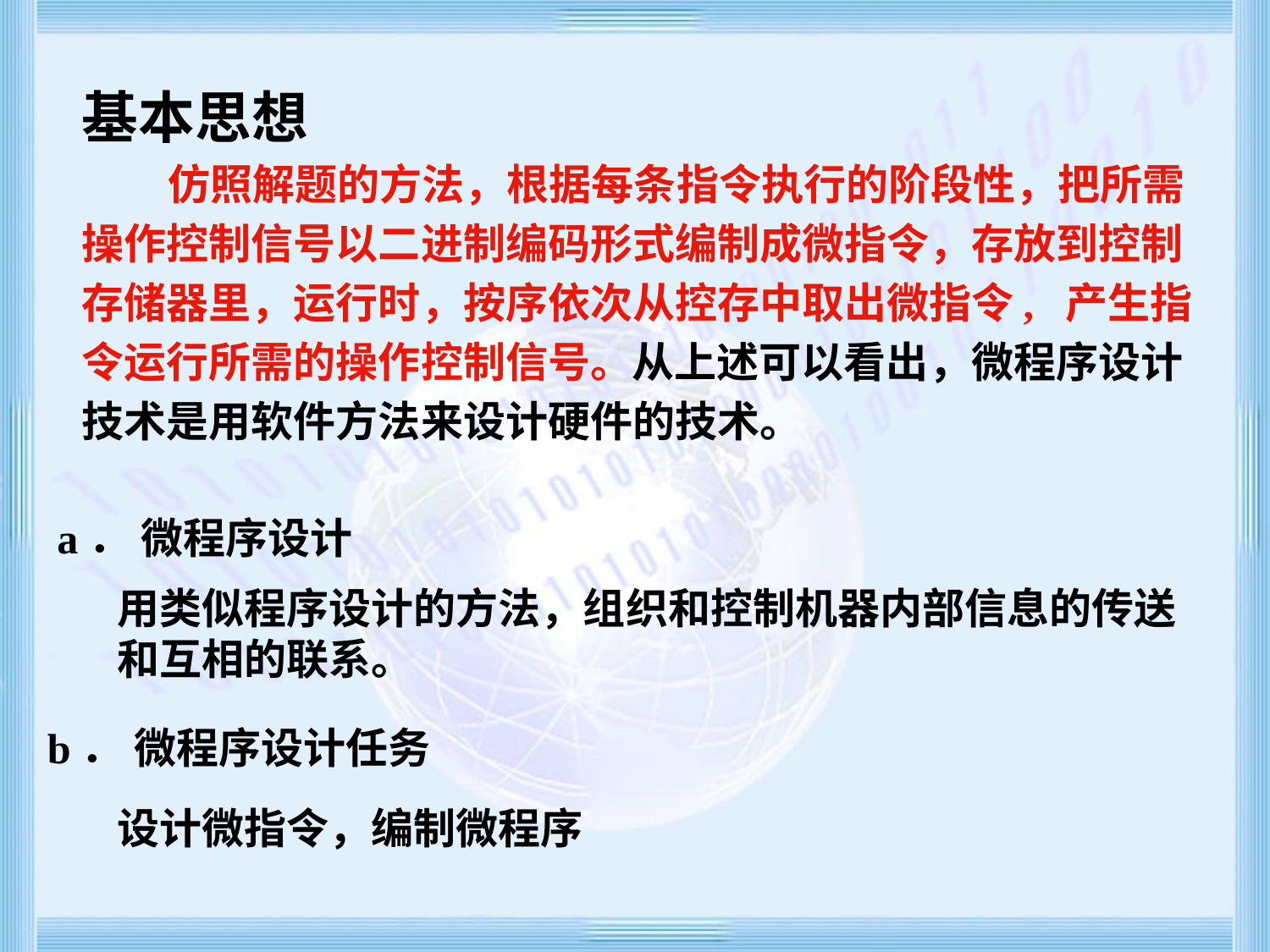

基本思想
        仿照解题的方法，根据每条指令执行的阶段性，把所需
操作控制信号以二进制编码形式编制成微指令，存放到控制
存储器里，运行时，按序依次从控存中取出微指令,  产生指
令运行所需的操作控制信号。从上述可以看出，微程序设计
技术是用软件方法来设计硬件的技术。
     a． 微程序设计

用类似程序设计的方法，组织和控制机器内部信息的传送和互相的联系。

b． 微程序设计任务
设计微指令，编制微程序

2